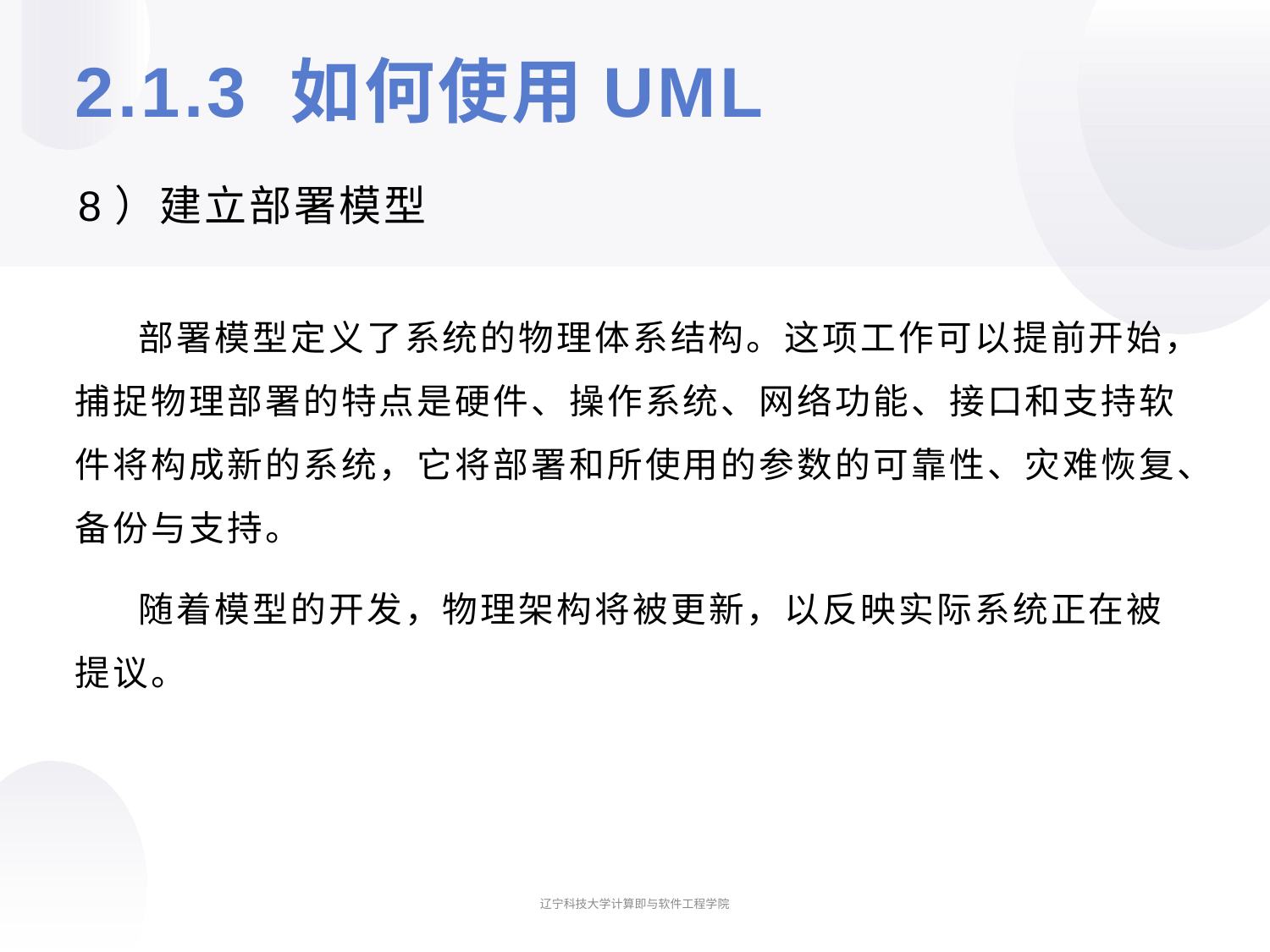

# 2.1.3 如何使用UML
8）建立部署模型

部署模型定义了系统的物理体系结构。这项工作可以提前开始，捕捉物理部署的特点是硬件、操作系统、网络功能、接口和支持软件将构成新的系统，它将部署和所使用的参数的可靠性、灾难恢复、备份与支持。
随着模型的开发，物理架构将被更新，以反映实际系统正在被提议。

辽宁科技大学计算即与软件工程学院
28